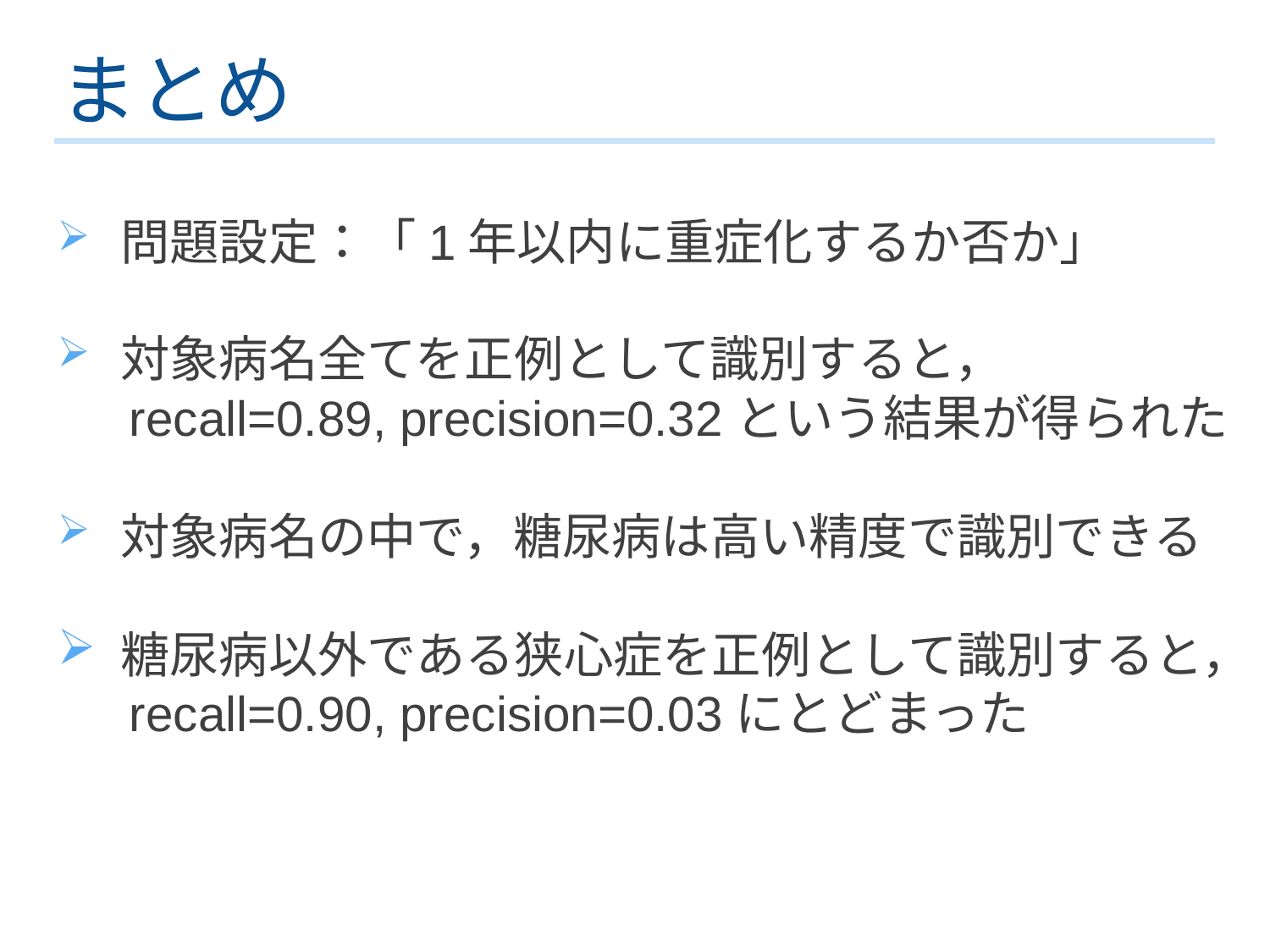

まとめ
問題設定：「1年以内に重症化するか否か」
対象病名全てを正例として識別すると，
　 recall=0.89, precision=0.32という結果が得られた

対象病名の中で，糖尿病は高い精度で識別できる

糖尿病以外である狭心症を正例として識別すると，
　 recall=0.90, precision=0.03にとどまった